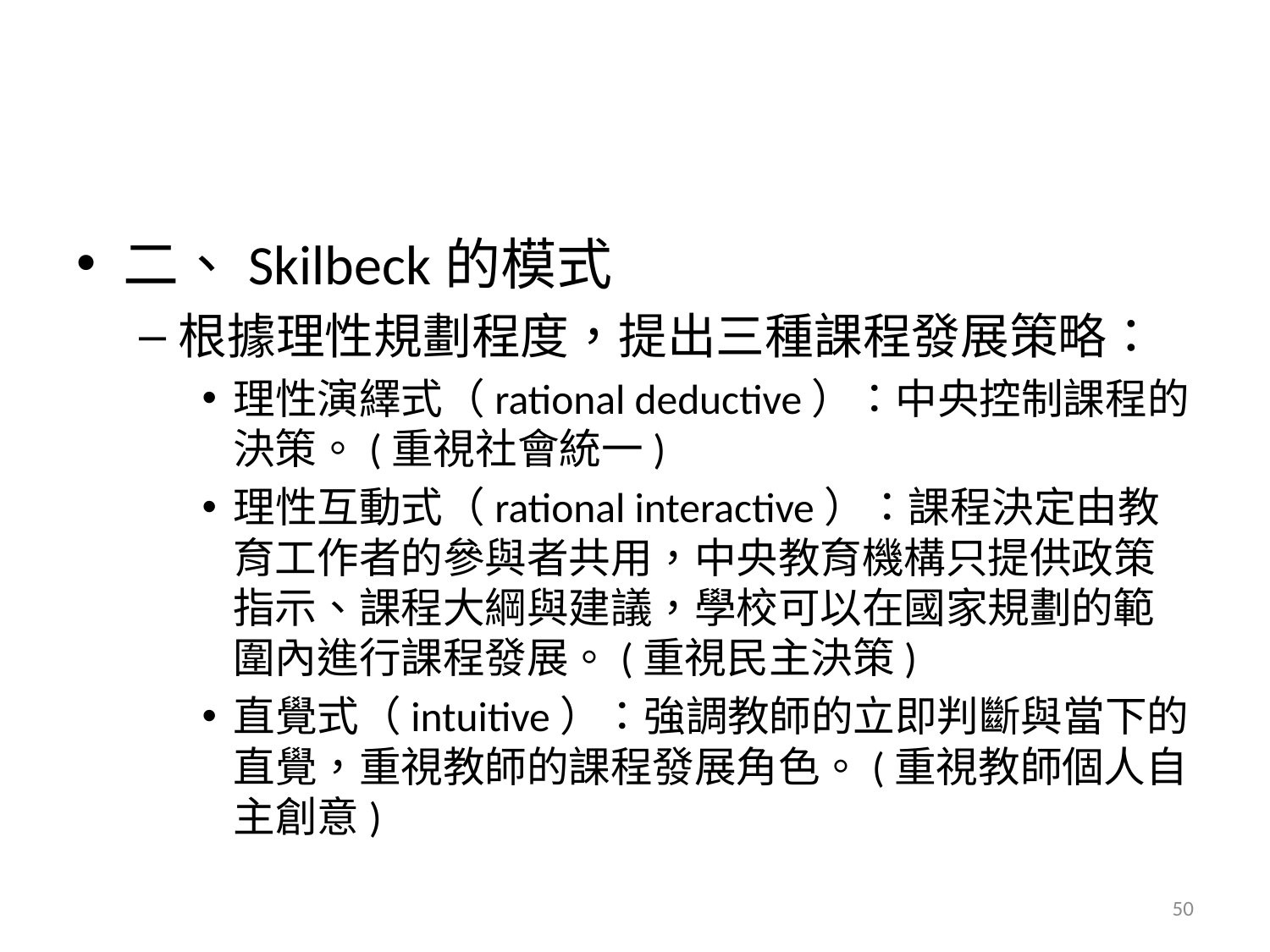

#
二、Skilbeck的模式
根據理性規劃程度，提出三種課程發展策略：
理性演繹式（rational deductive）：中央控制課程的決策。(重視社會統一)
理性互動式（rational interactive）：課程決定由教育工作者的參與者共用，中央教育機構只提供政策指示、課程大綱與建議，學校可以在國家規劃的範圍內進行課程發展。(重視民主決策)
直覺式（intuitive）：強調教師的立即判斷與當下的直覺，重視教師的課程發展角色。(重視教師個人自主創意)
50